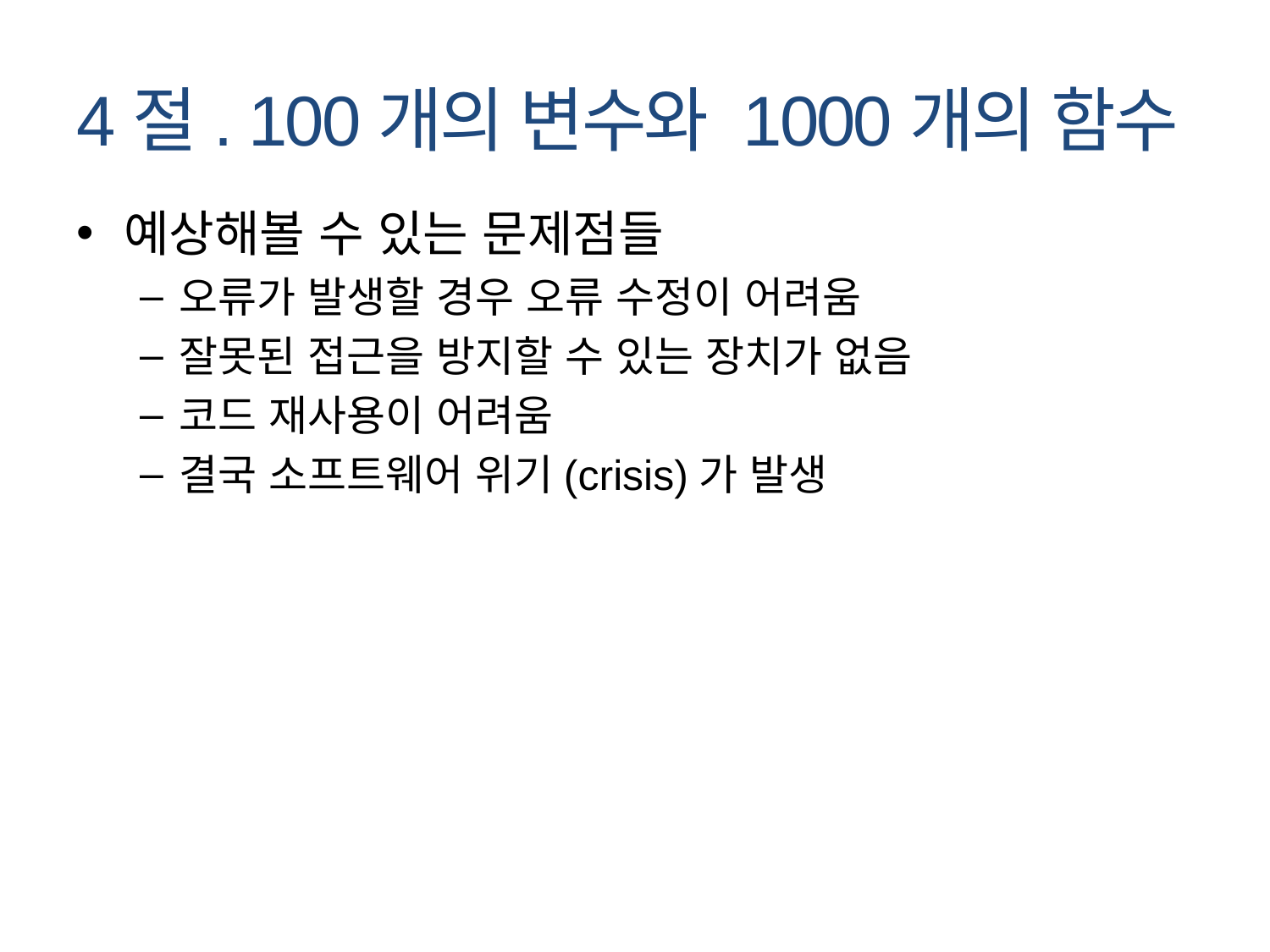

# 4절. 100개의 변수와 1000개의 함수
예상해볼 수 있는 문제점들
오류가 발생할 경우 오류 수정이 어려움
잘못된 접근을 방지할 수 있는 장치가 없음
코드 재사용이 어려움
결국 소프트웨어 위기(crisis)가 발생